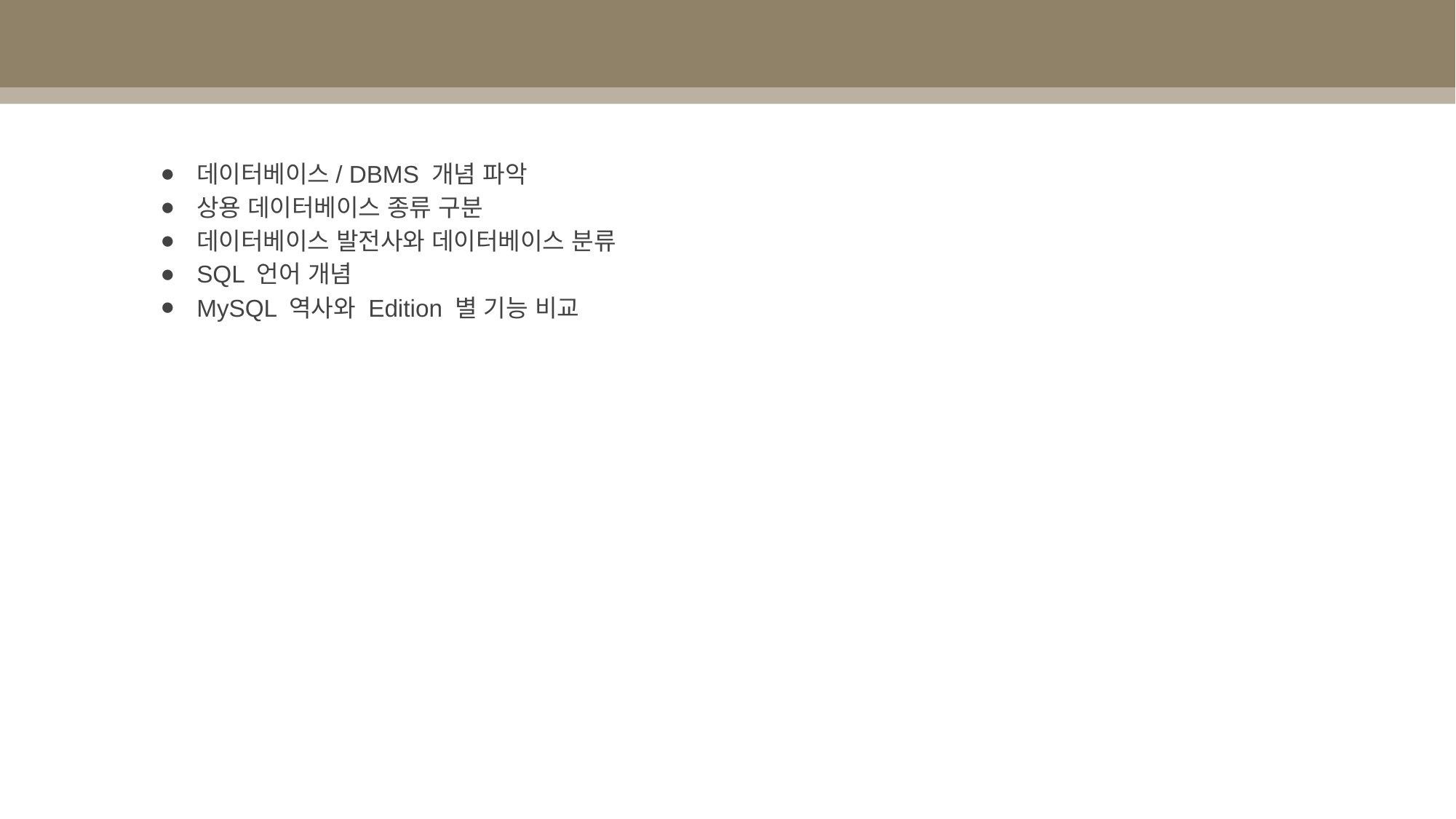

데이터베이스/ DBMS 개념 파악
상용 데이터베이스 종류 구분
데이터베이스 발전사와 데이터베이스 분류
SQL 언어 개념
MySQL 역사와 Edition 별 기능 비교